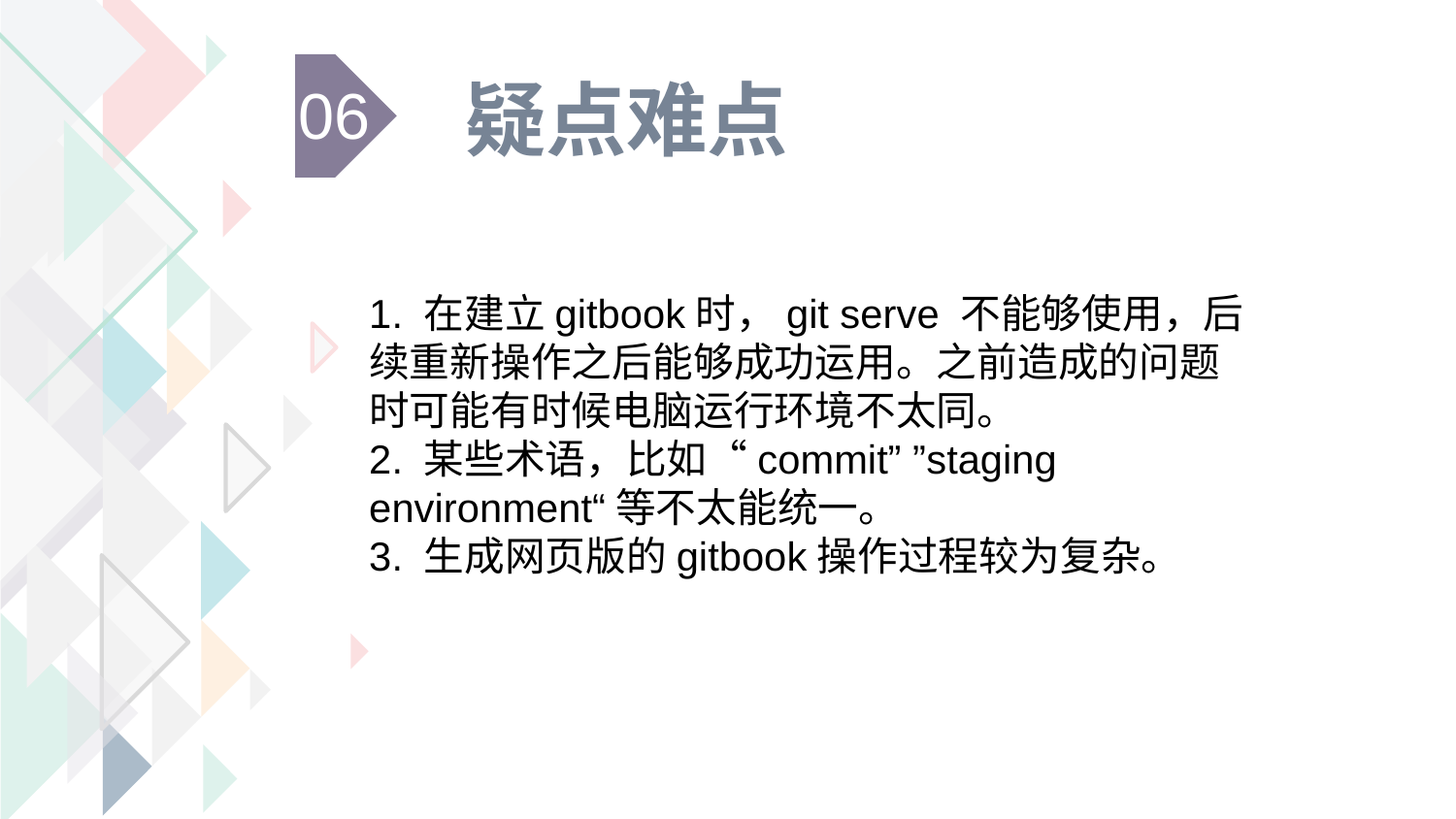

06
疑点难点

1. 在建立gitbook时，git serve 不能够使用，后续重新操作之后能够成功运用。之前造成的问题时可能有时候电脑运行环境不太同。
2. 某些术语，比如“commit” ”staging environment“等不太能统一。
3. 生成网页版的gitbook操作过程较为复杂。